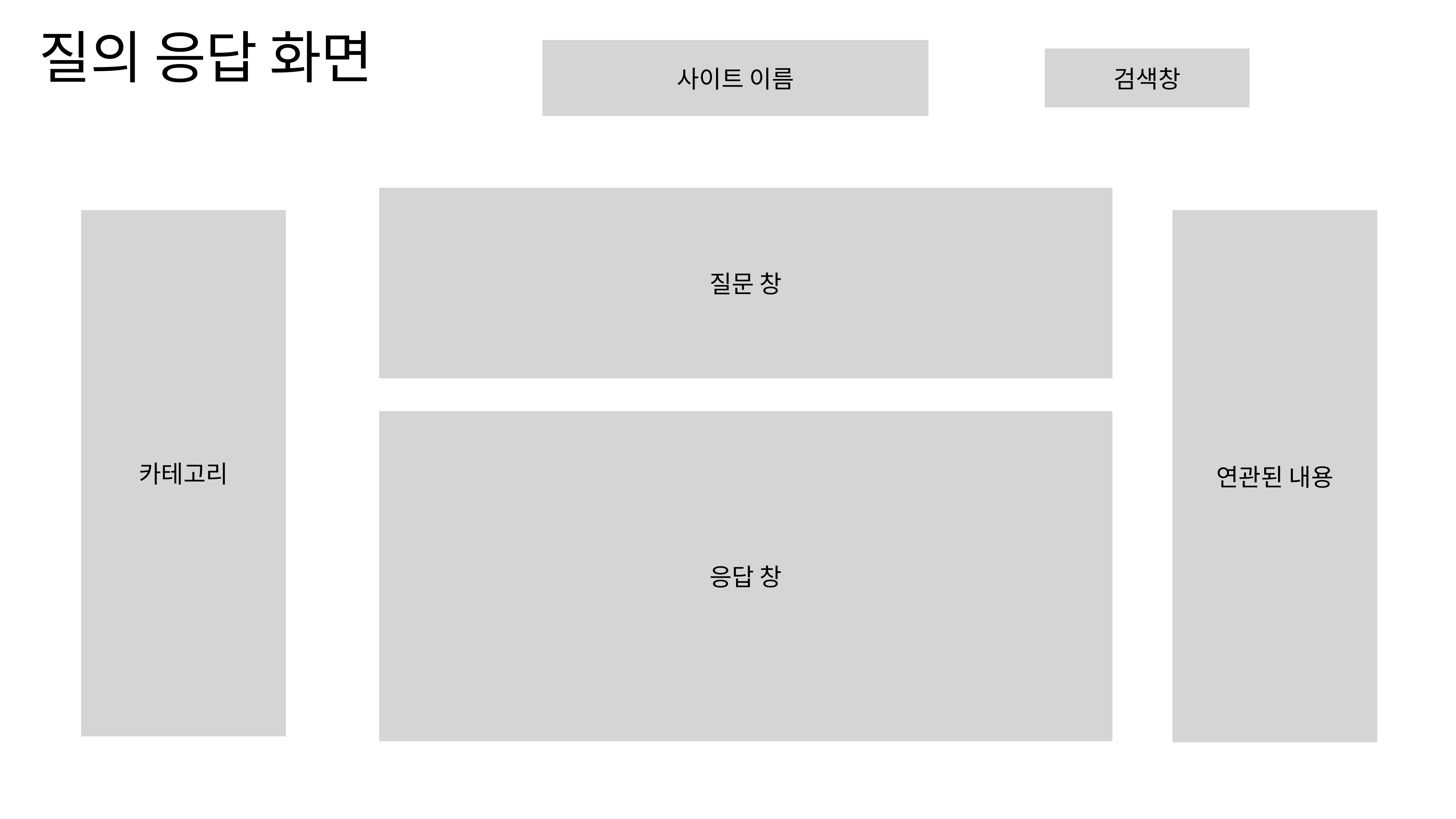

질의 응답 화면
사이트 이름
검색창
질문 창
카테고리
연관된 내용
응답 창